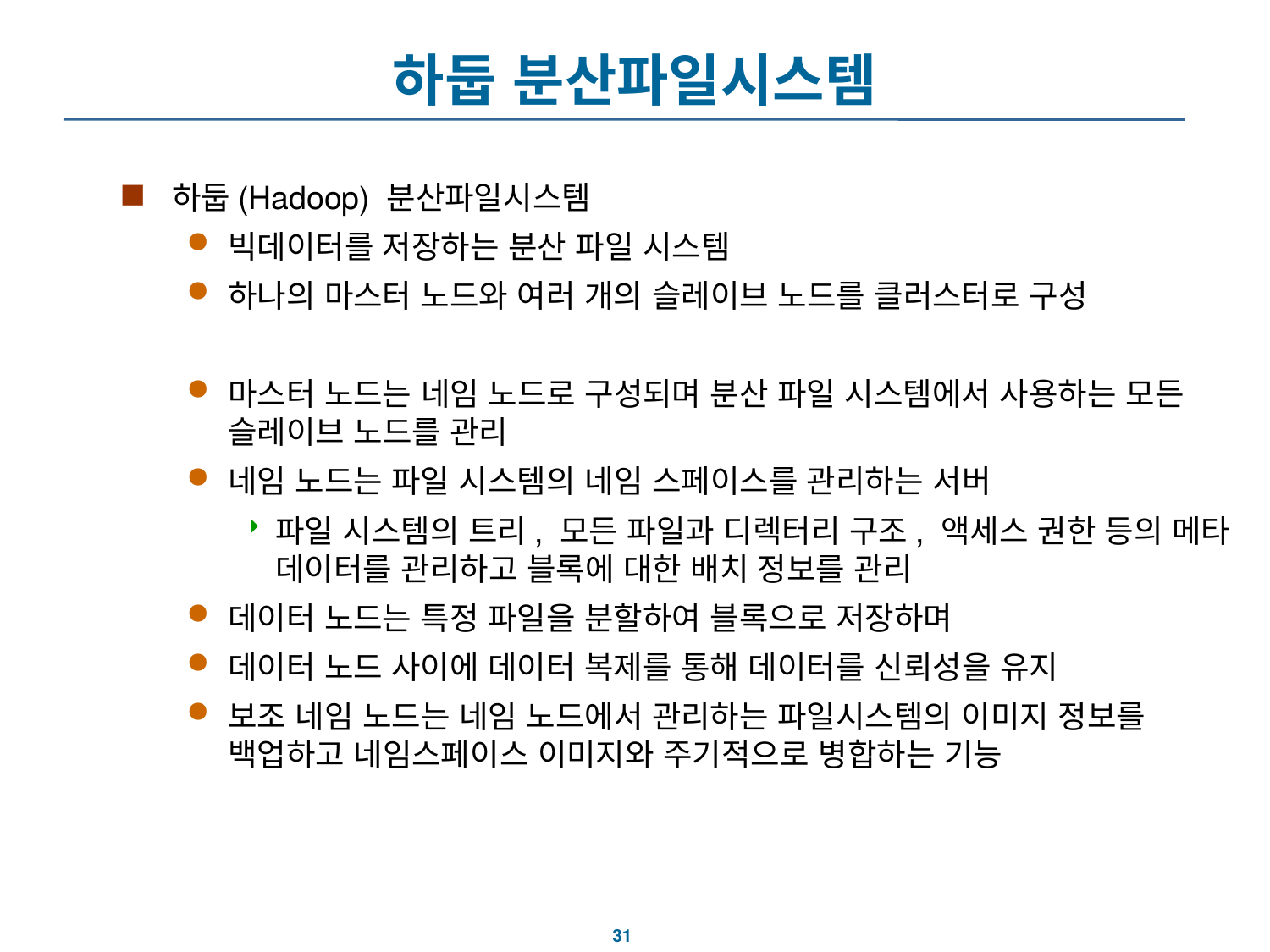

# 하둡 분산파일시스템
하둡(Hadoop) 분산파일시스템
빅데이터를 저장하는 분산 파일 시스템
하나의 마스터 노드와 여러 개의 슬레이브 노드를 클러스터로 구성

마스터 노드는 네임 노드로 구성되며 분산 파일 시스템에서 사용하는 모든 슬레이브 노드를 관리
네임 노드는 파일 시스템의 네임 스페이스를 관리하는 서버
파일 시스템의 트리, 모든 파일과 디렉터리 구조, 액세스 권한 등의 메타 데이터를 관리하고 블록에 대한 배치 정보를 관리
데이터 노드는 특정 파일을 분할하여 블록으로 저장하며
데이터 노드 사이에 데이터 복제를 통해 데이터를 신뢰성을 유지
보조 네임 노드는 네임 노드에서 관리하는 파일시스템의 이미지 정보를 백업하고 네임스페이스 이미지와 주기적으로 병합하는 기능